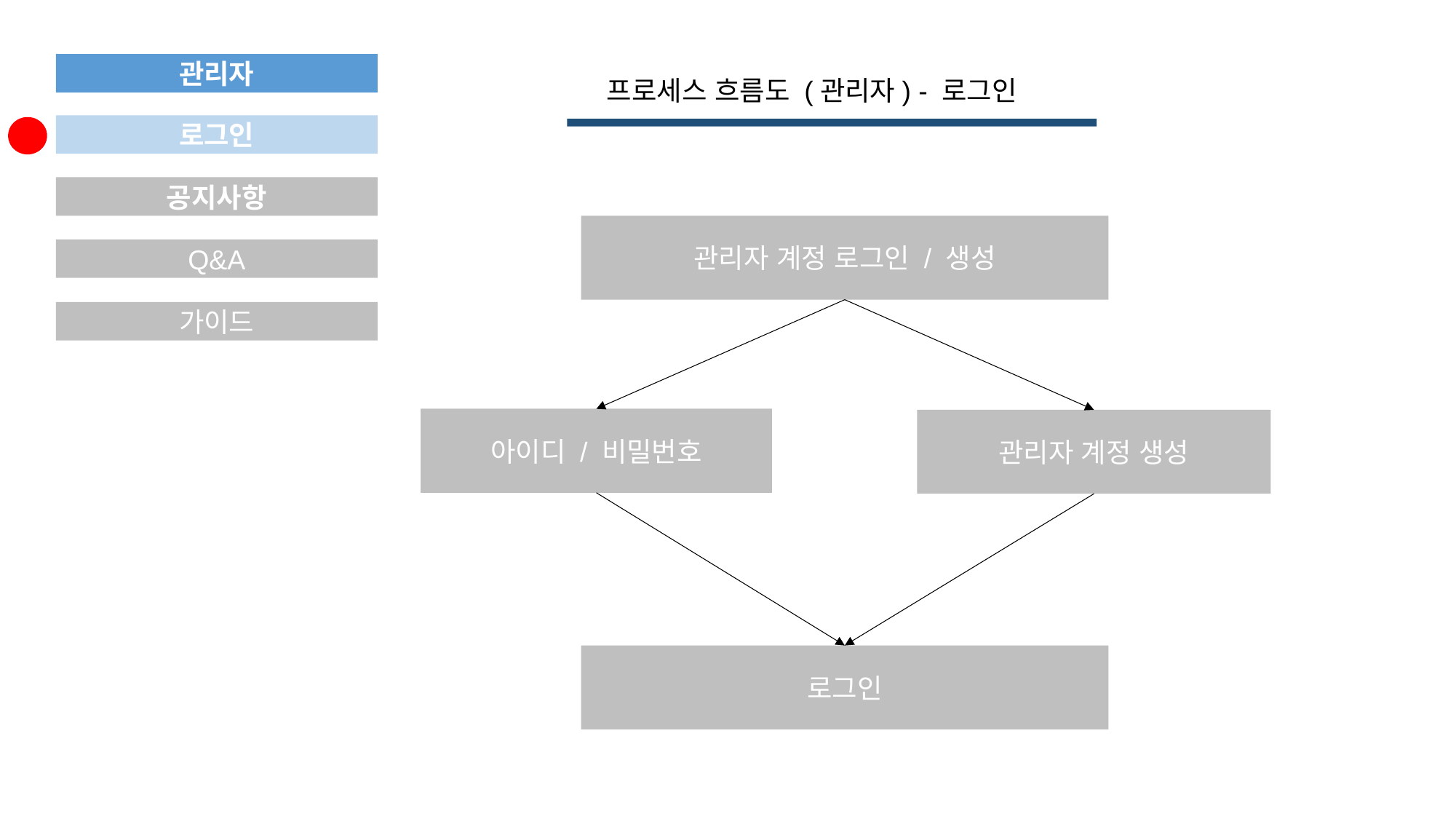

관리자
프로세스 흐름도 (관리자) - 로그인
로그인

공지사항
관리자 계정 로그인 / 생성
Q&A
가이드
아이디 / 비밀번호
관리자 계정 생성
로그인